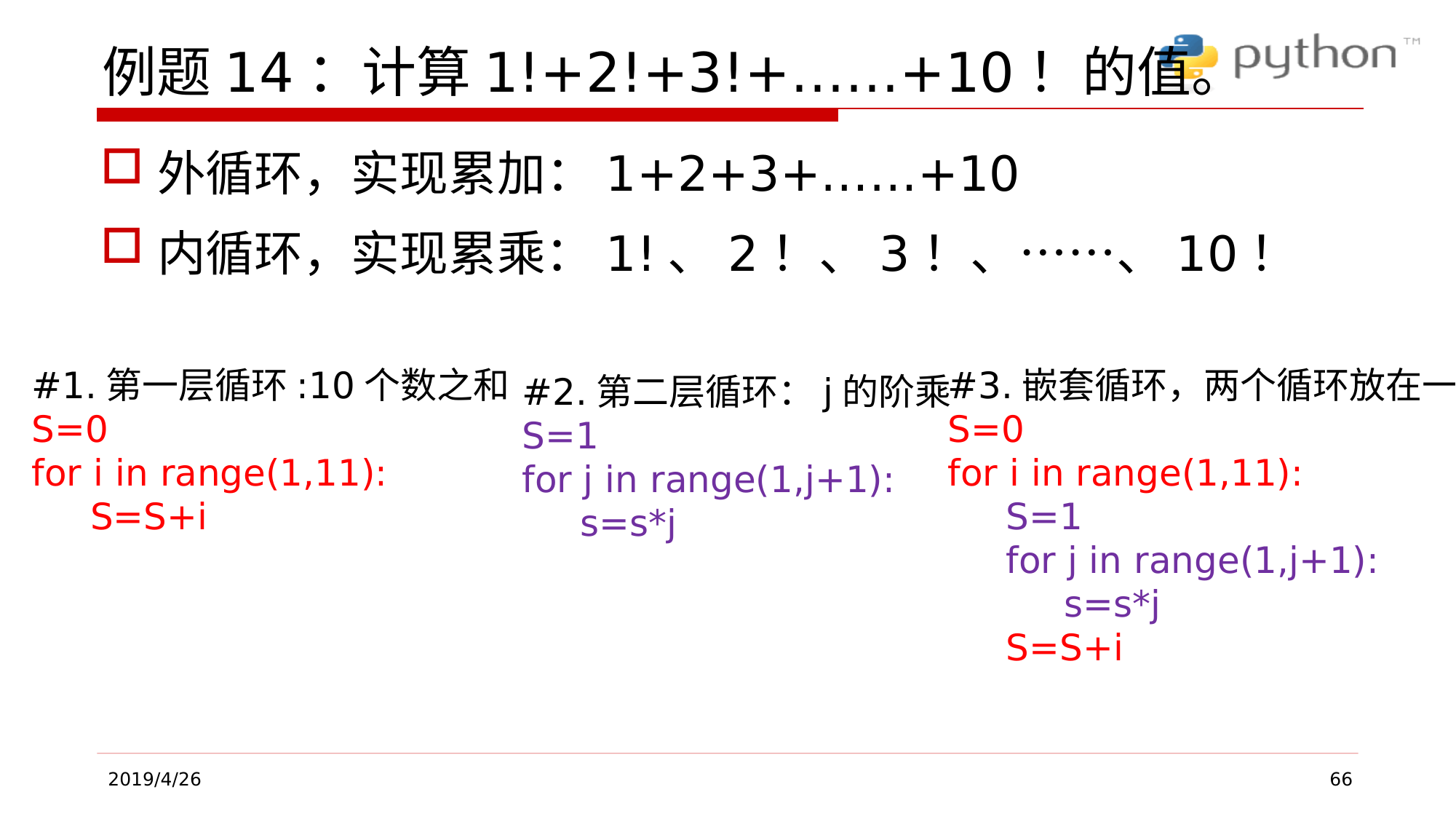

# 例题14：计算1!+2!+3!+……+10！的值。
外循环，实现累加：1+2+3+……+10
内循环，实现累乘：1!、2！、3！、……、10！
#1.第一层循环:10个数之和
S=0
for i in range(1,11):
     S=S+i
#3.嵌套循环，两个循环放在一起
S=0
for i in range(1,11):
     S=1
     for j in range(1,j+1):
          s=s*j
     S=S+i
#2.第二层循环：j的阶乘
S=1
for j in range(1,j+1):
     s=s*j
66
2019/4/26